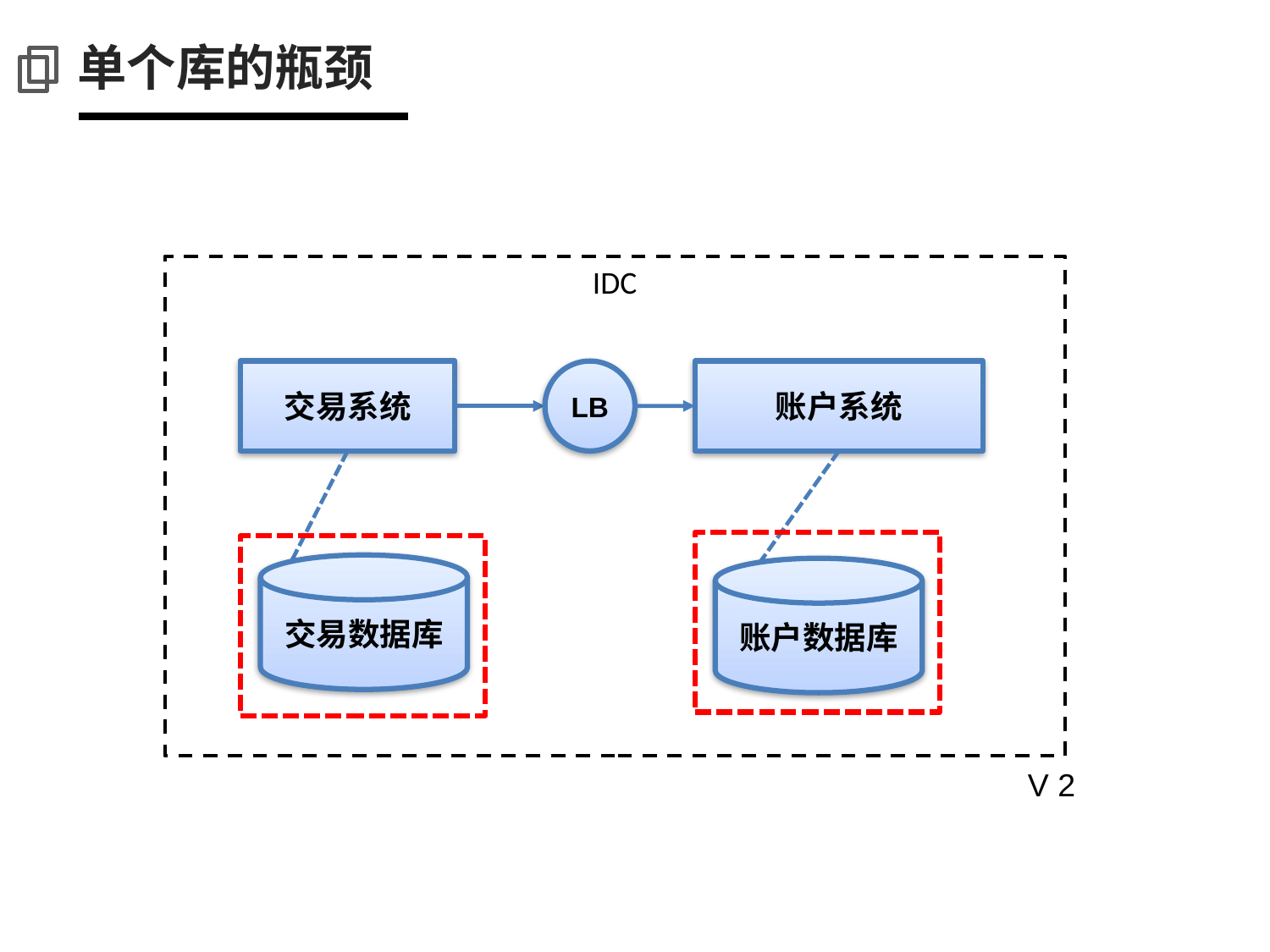

# 单个库的瓶颈
IDC
交易系统
LB
账户系统

交易数据库
账户数据库
V 2